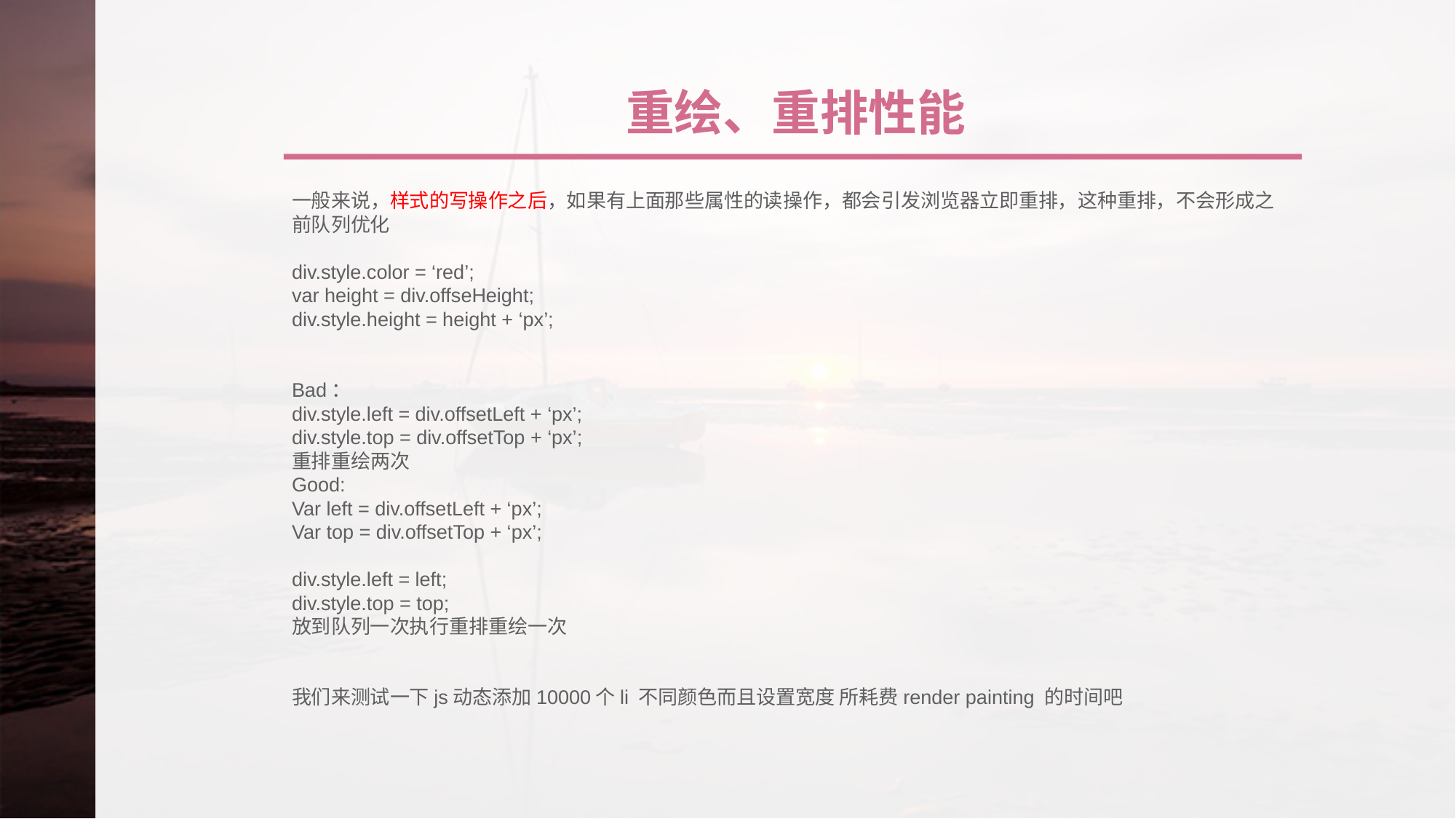

重绘、重排性能

一般来说，样式的写操作之后，如果有上面那些属性的读操作，都会引发浏览器立即重排，这种重排，不会形成之前队列优化

div.style.color = ‘red’;
var height = div.offseHeight;
div.style.height = height + ‘px’;

Bad：
div.style.left = div.offsetLeft + ‘px’;
div.style.top = div.offsetTop + ‘px’;
重排重绘两次
Good:
Var left = div.offsetLeft + ‘px’;
Var top = div.offsetTop + ‘px’;

div.style.left = left;
div.style.top = top;
放到队列一次执行重排重绘一次

我们来测试一下js动态添加10000个li 不同颜色而且设置宽度 所耗费render painting 的时间吧